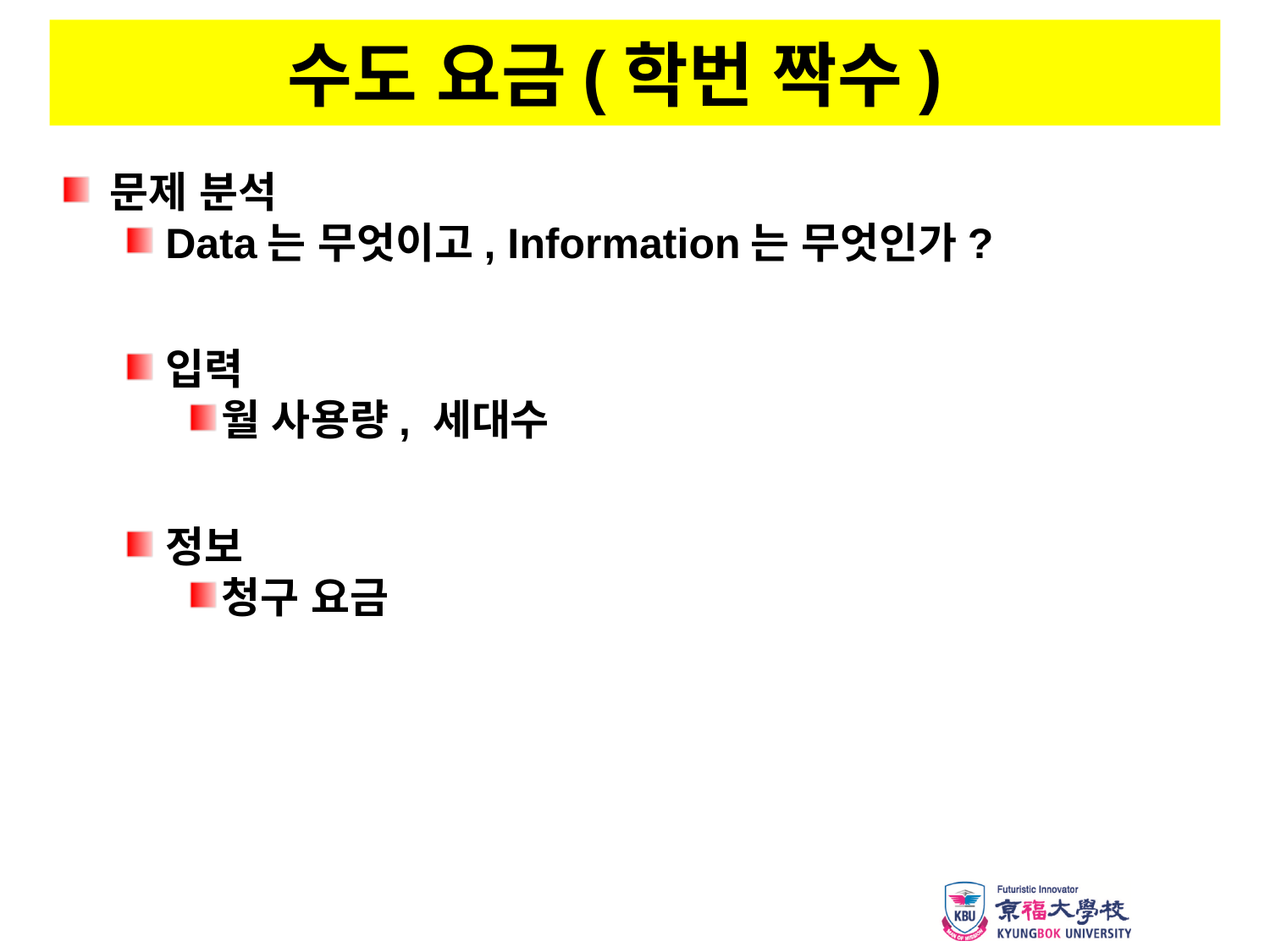

# 수도 요금(학번 짝수)
문제 분석
Data는 무엇이고, Information는 무엇인가?

입력
월 사용량, 세대수

정보
청구 요금

세금은 1의 자리는 절사한다
납부금액은 세금과 사용금액을 합한 금액이다.
납부금액도 1의 자리에서 절사한다